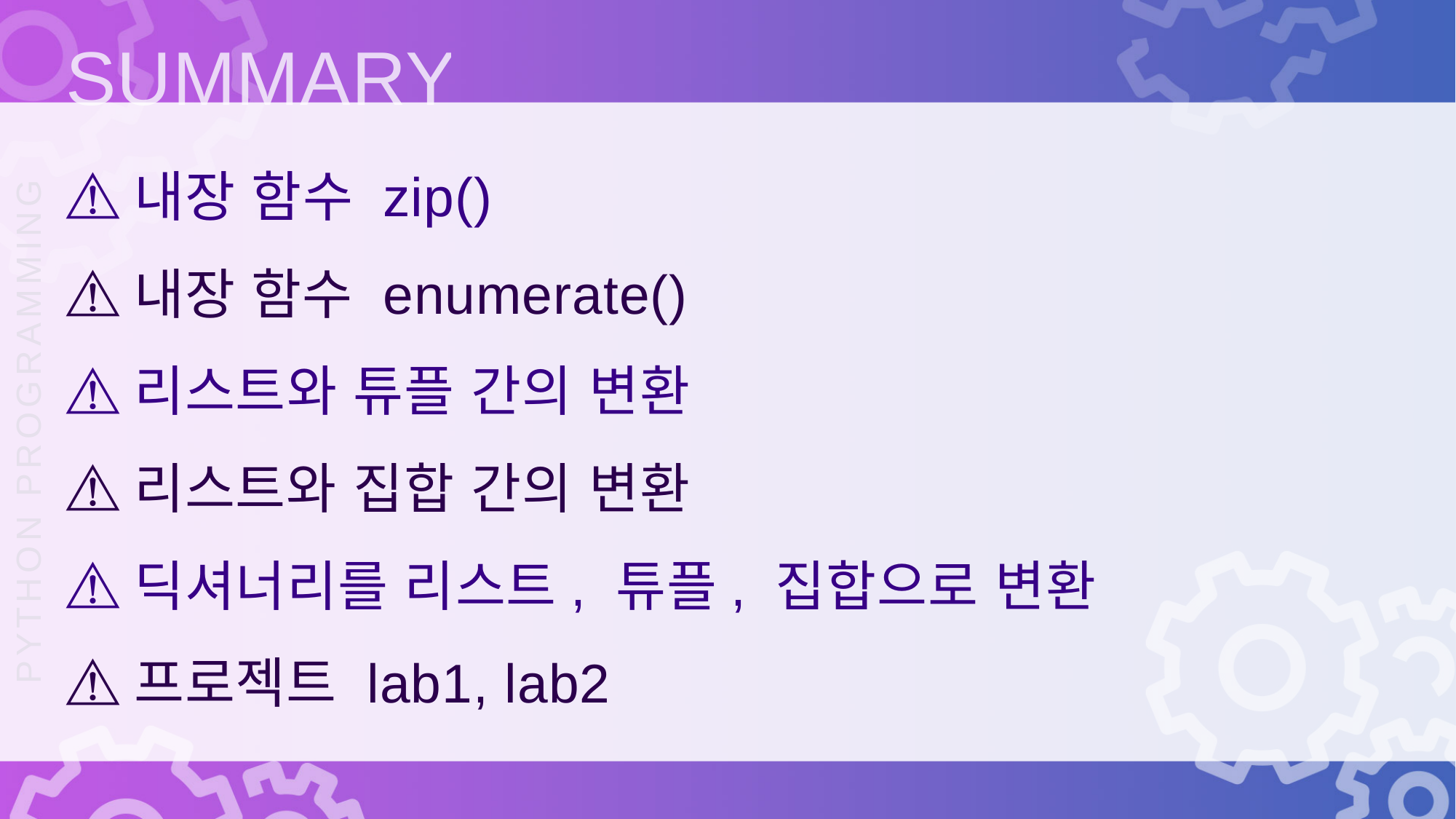

내장 함수 zip()
내장 함수 enumerate()
리스트와 튜플 간의 변환
리스트와 집합 간의 변환
딕셔너리를 리스트, 튜플, 집합으로 변환
프로젝트 lab1, lab2